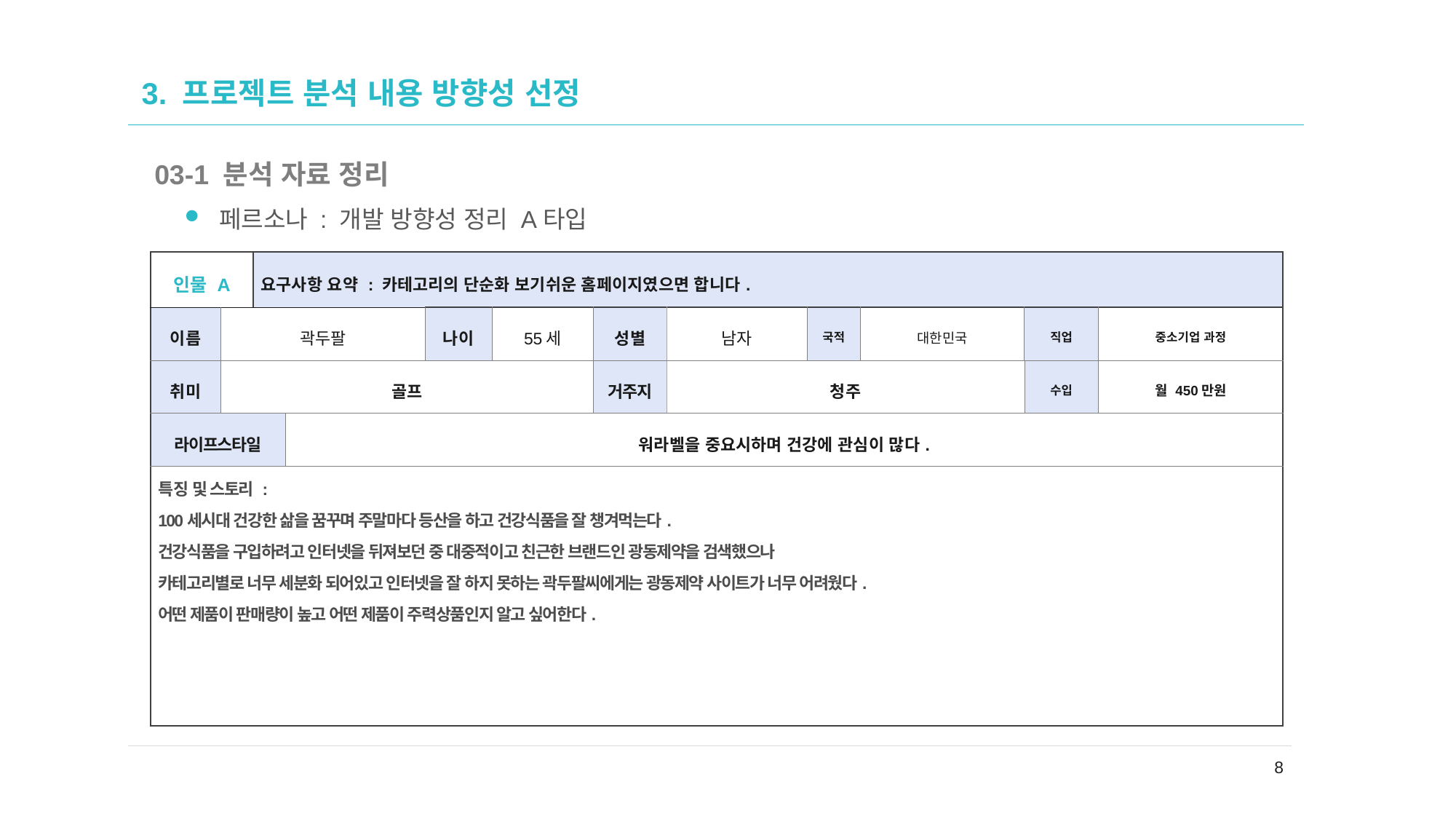

02
# 3. 프로젝트 분석 내용 방향성 선정
03-1 분석 자료 정리
페르소나 : 개발 방향성 정리 A타입
| 인물 A |  | 요구사항 요약 : 카테고리의 단순화 보기쉬운 홈페이지였으면 합니다. |  |  |  |  |  |  |  |  |  |
| --- | --- | --- | --- | --- | --- | --- | --- | --- | --- | --- | --- |
| 이름 | 곽두팔 |  |  | 나이 | 55세 | 성별 | 남자 | 국적 | 대한민국 | 직업 | 중소기업 과정 |
| 취미 | 골프 |  |  |  |  | 거주지 | 청주 |  |  | 수입 | 월 450만원 |
| 라이프스타일 |  |  | 워라벨을 중요시하며 건강에 관심이 많다. |  |  |  |  |  |  |  |  |
| 특징 및 스토리 : 100세시대 건강한 삶을 꿈꾸며 주말마다 등산을 하고 건강식품을 잘 챙겨먹는다. 건강식품을 구입하려고 인터넷을 뒤져보던 중 대중적이고 친근한 브랜드인 광동제약을 검색했으나 카테고리별로 너무 세분화 되어있고 인터넷을 잘 하지 못하는 곽두팔씨에게는 광동제약 사이트가 너무 어려웠다. 어떤 제품이 판매량이 높고 어떤 제품이 주력상품인지 알고 싶어한다. |  |  |  |  |  |  |  |  |  |  |  |
8